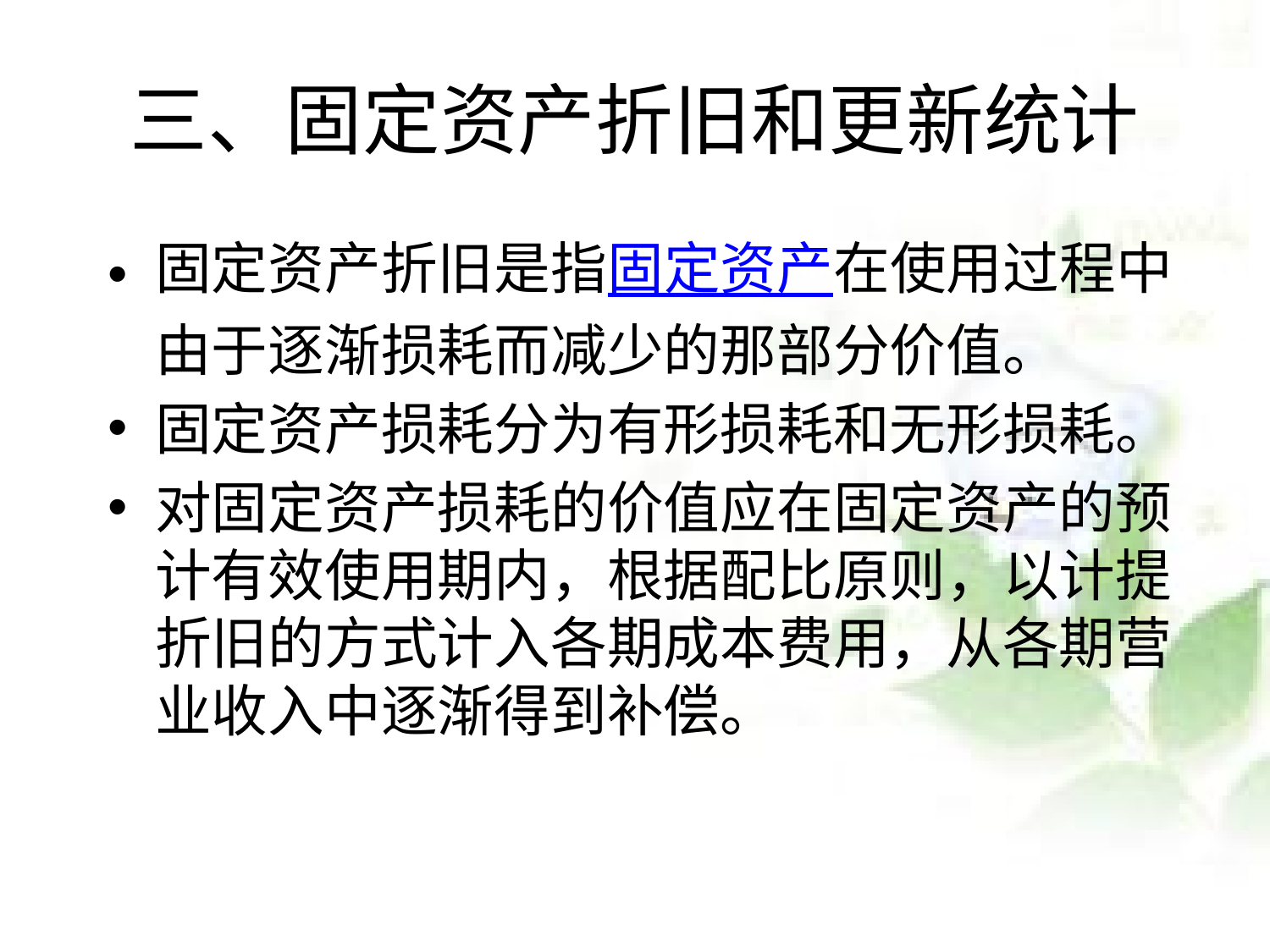

# 三、固定资产折旧和更新统计
固定资产折旧是指固定资产在使用过程中由于逐渐损耗而减少的那部分价值。
固定资产损耗分为有形损耗和无形损耗。
对固定资产损耗的价值应在固定资产的预计有效使用期内，根据配比原则，以计提折旧的方式计入各期成本费用，从各期营业收入中逐渐得到补偿。